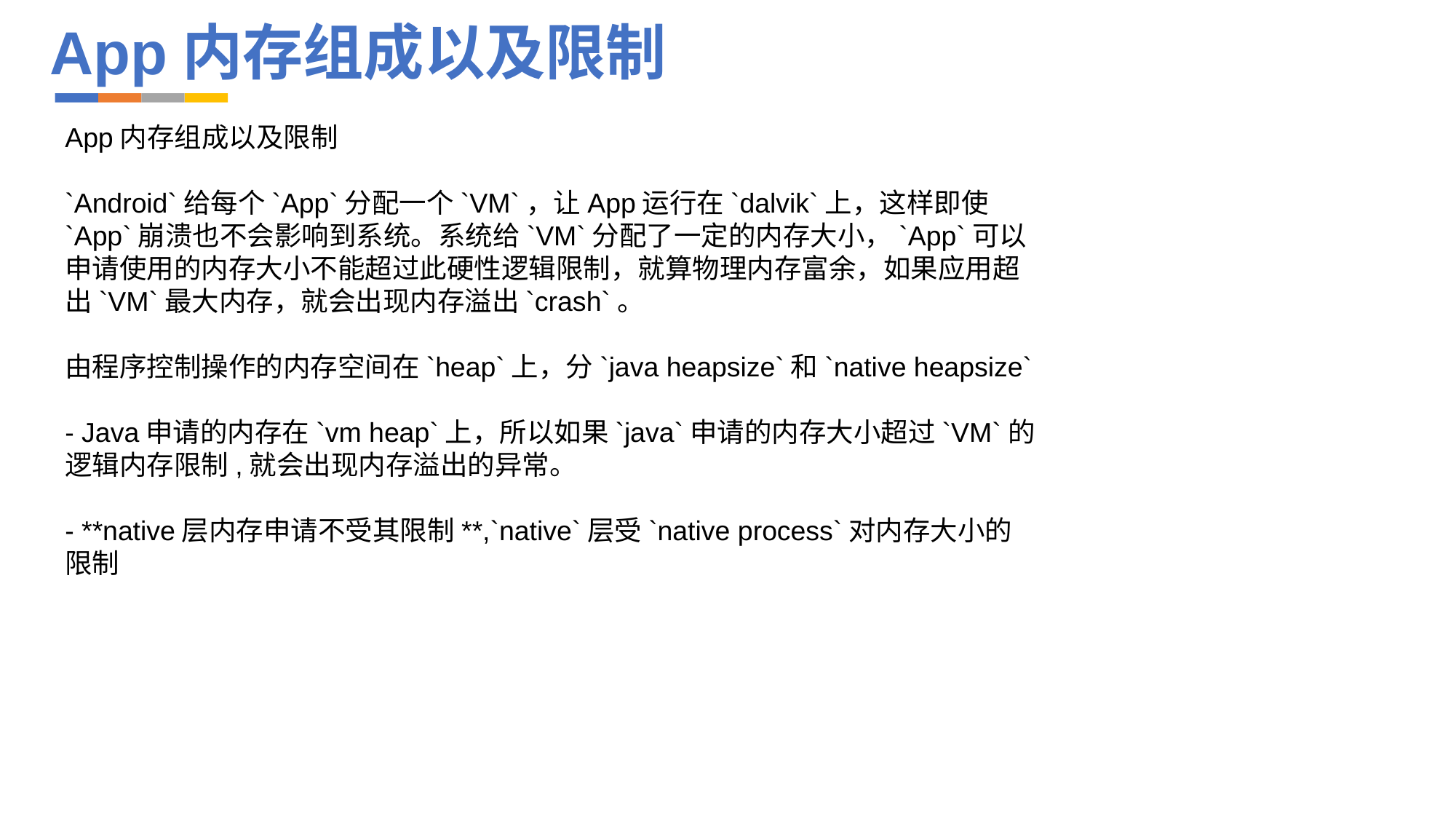

# App内存组成以及限制
App内存组成以及限制

`Android`给每个`App`分配一个`VM`，让App运行在`dalvik`上，这样即使`App`崩溃也不会影响到系统。系统给`VM`分配了一定的内存大小，`App`可以申请使用的内存大小不能超过此硬性逻辑限制，就算物理内存富余，如果应用超出`VM`最大内存，就会出现内存溢出`crash`。

由程序控制操作的内存空间在`heap`上，分`java heapsize`和`native heapsize`

- Java申请的内存在`vm heap`上，所以如果`java`申请的内存大小超过`VM`的逻辑内存限制,就会出现内存溢出的异常。

- **native层内存申请不受其限制**,`native`层受`native process`对内存大小的限制